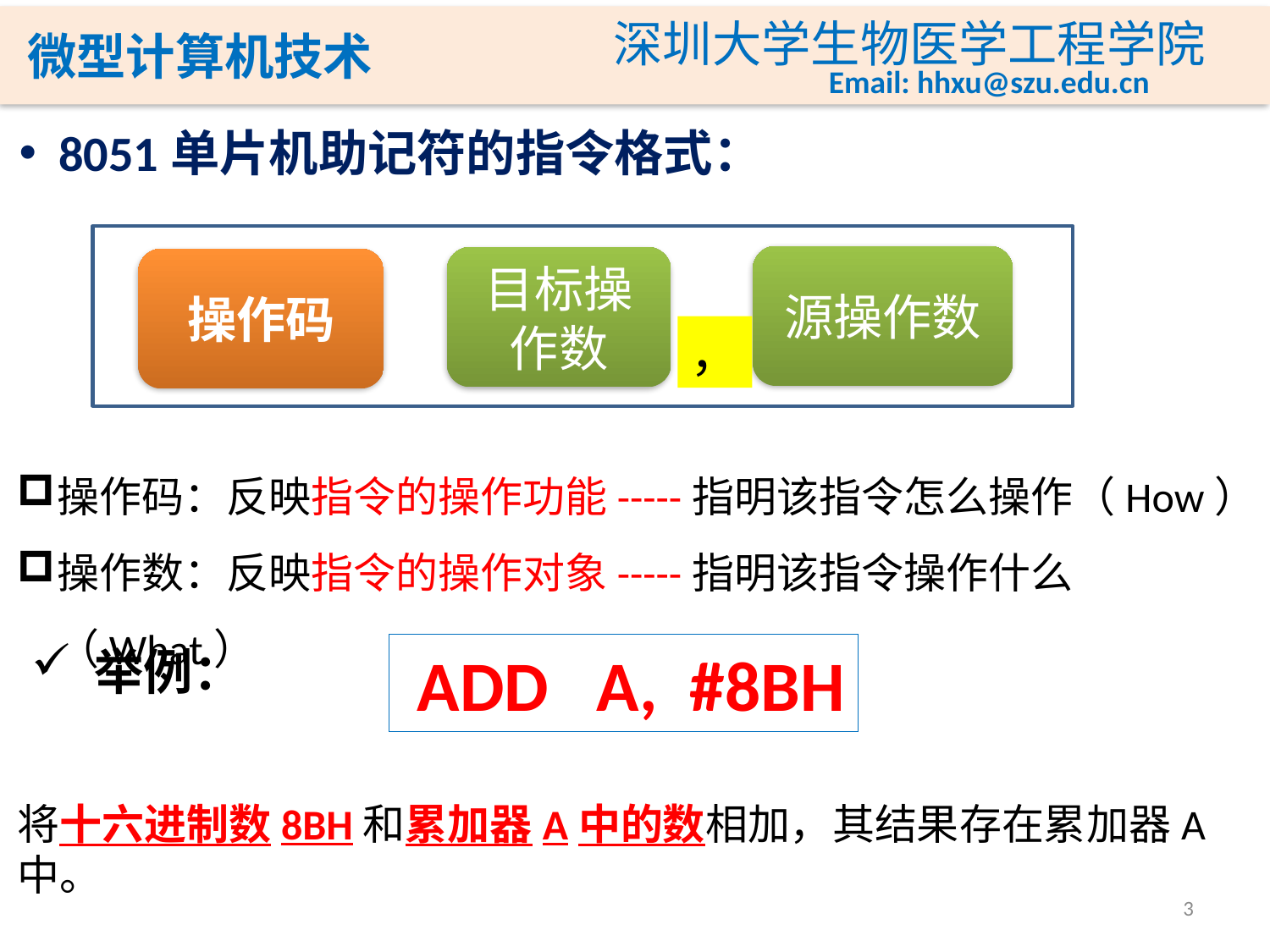

8051单片机助记符的指令格式：

源操作数
目标操作数
操作码
，
操作码：反映指令的操作功能-----指明该指令怎么操作（How）
操作数：反映指令的操作对象-----指明该指令操作什么（What）
举例：
 ADD   A,  #8BH
将十六进制数8BH和累加器A中的数相加，其结果存在累加器A中。
3